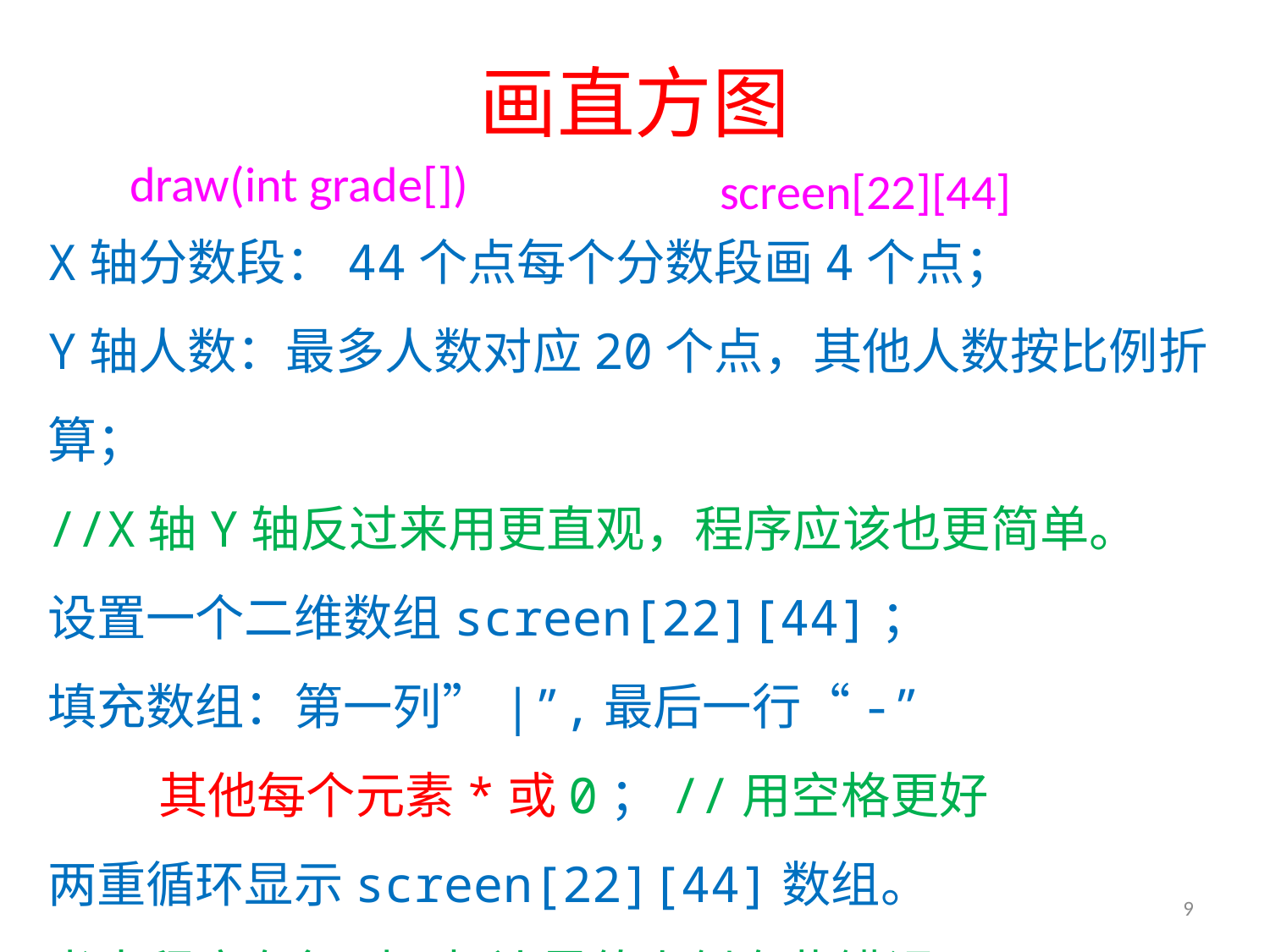

# 画直方图
draw(int grade[])
screen[22][44]
X轴分数段：44个点每个分数段画4个点；
Y轴人数：最多人数对应20个点，其他人数按比例折算；
//X轴Y轴反过来用更直观，程序应该也更简单。
设置一个二维数组screen[22][44]；
填充数组：第一列”|”,最后一行“-”
         其他每个元素*或0；//用空格更好
两重循环显示screen[22][44]数组。
书中程序在行列下标边界值上似有些错误。
9